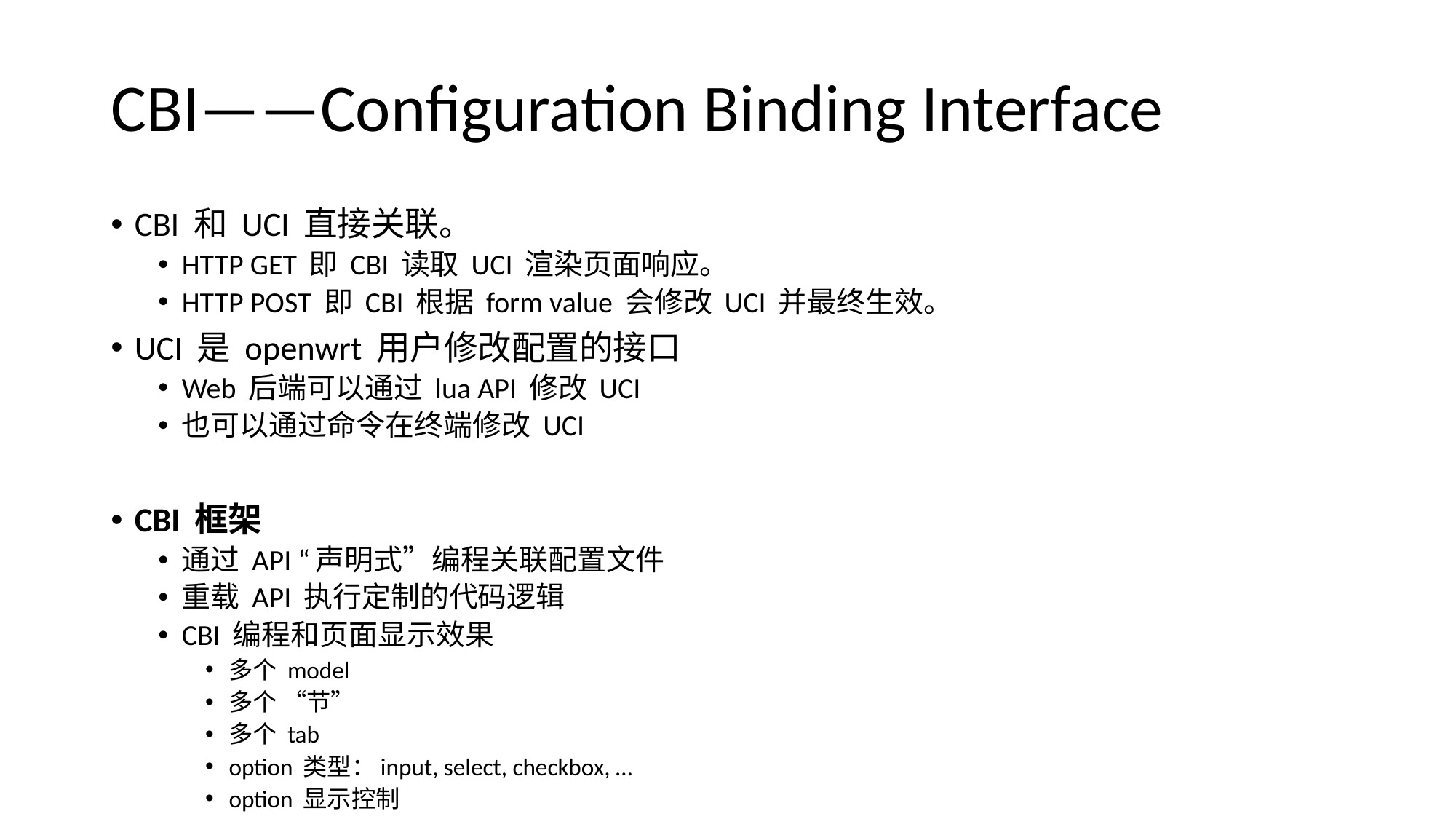

# CBI——Configuration Binding Interface
CBI 和 UCI 直接关联。
HTTP GET 即 CBI 读取 UCI 渲染页面响应。
HTTP POST 即 CBI 根据 form value 会修改 UCI 并最终生效。
UCI 是 openwrt 用户修改配置的接口
Web 后端可以通过 lua API 修改 UCI
也可以通过命令在终端修改 UCI

CBI 框架
通过 API “声明式”编程关联配置文件
重载 API 执行定制的代码逻辑
CBI 编程和页面显示效果
多个 model
多个 “节”
多个 tab
option 类型：input, select, checkbox, …
option 显示控制